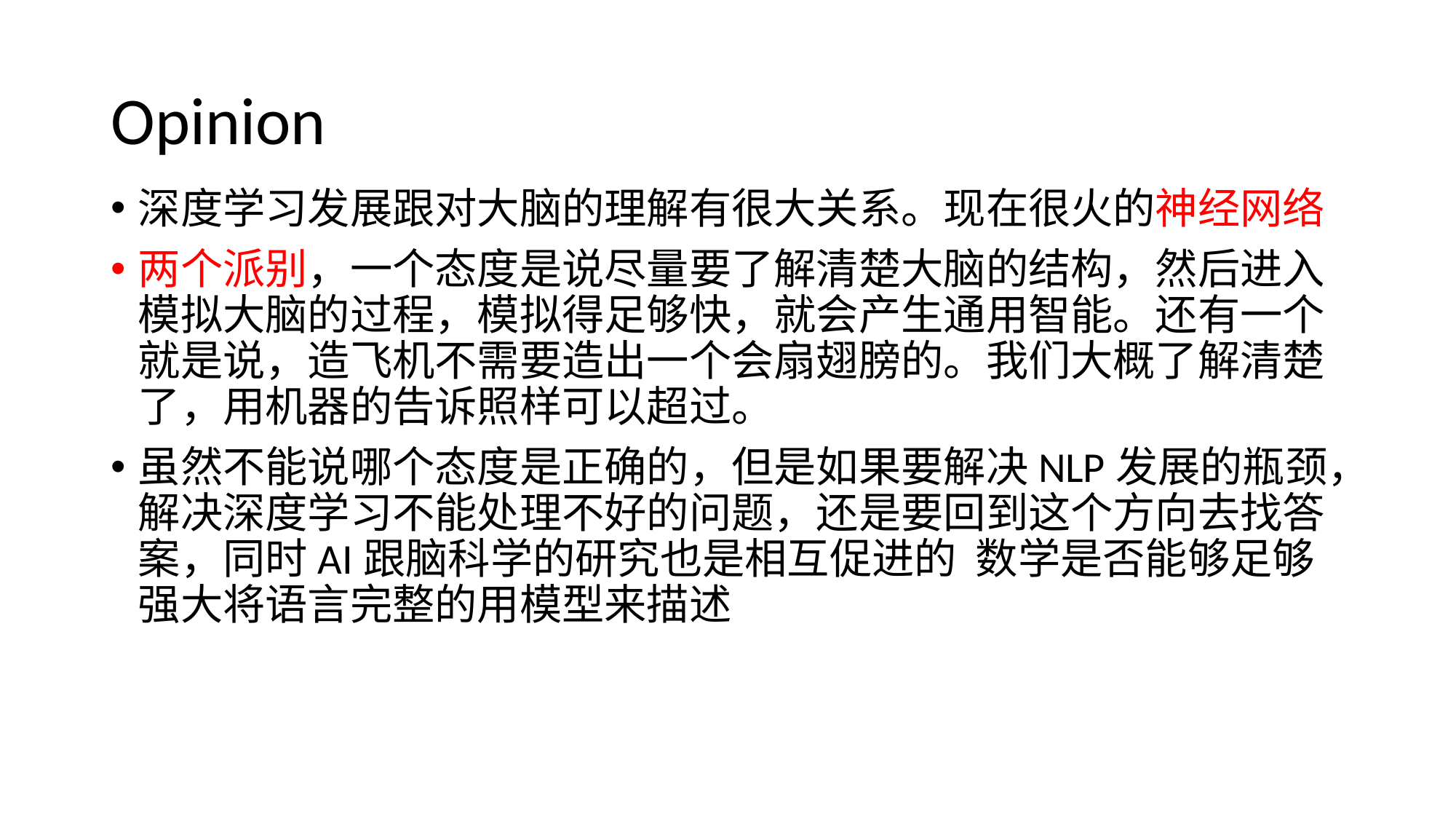

# Opinion
深度学习发展跟对大脑的理解有很大关系。现在很火的神经网络
两个派别，一个态度是说尽量要了解清楚大脑的结构，然后进入模拟大脑的过程，模拟得足够快，就会产生通用智能。还有一个就是说，造飞机不需要造出一个会扇翅膀的。我们大概了解清楚了，用机器的告诉照样可以超过。
虽然不能说哪个态度是正确的，但是如果要解决NLP发展的瓶颈，解决深度学习不能处理不好的问题，还是要回到这个方向去找答案，同时AI跟脑科学的研究也是相互促进的  数学是否能够足够强大将语言完整的用模型来描述